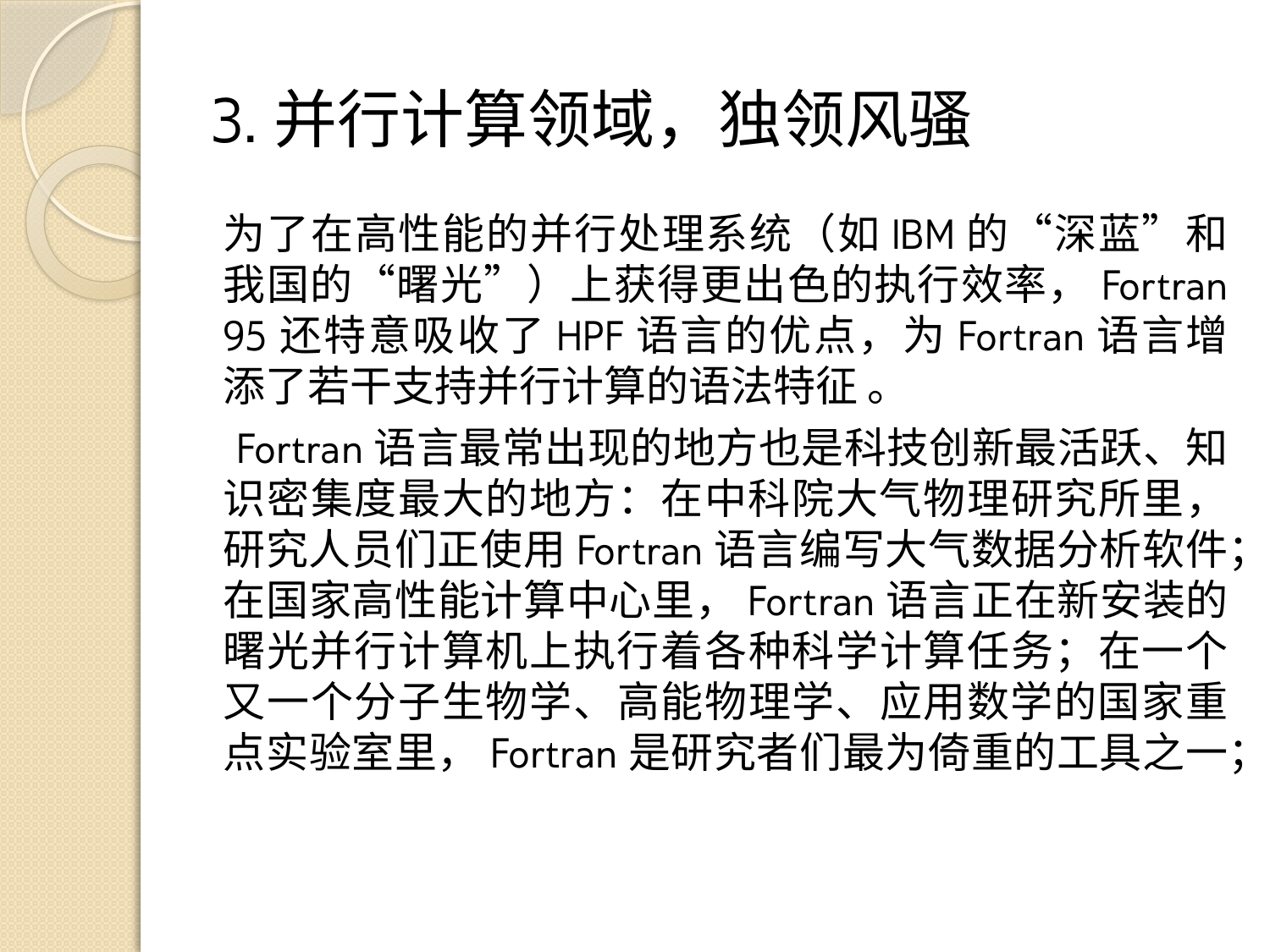

# 3.并行计算领域，独领风骚
为了在高性能的并行处理系统（如IBM的“深蓝”和我国的“曙光”）上获得更出色的执行效率，Fortran 95还特意吸收了HPF语言的优点，为Fortran语言增添了若干支持并行计算的语法特征 。
 Fortran语言最常出现的地方也是科技创新最活跃、知识密集度最大的地方：在中科院大气物理研究所里，研究人员们正使用Fortran语言编写大气数据分析软件；在国家高性能计算中心里，Fortran语言正在新安装的曙光并行计算机上执行着各种科学计算任务；在一个又一个分子生物学、高能物理学、应用数学的国家重点实验室里，Fortran是研究者们最为倚重的工具之一；